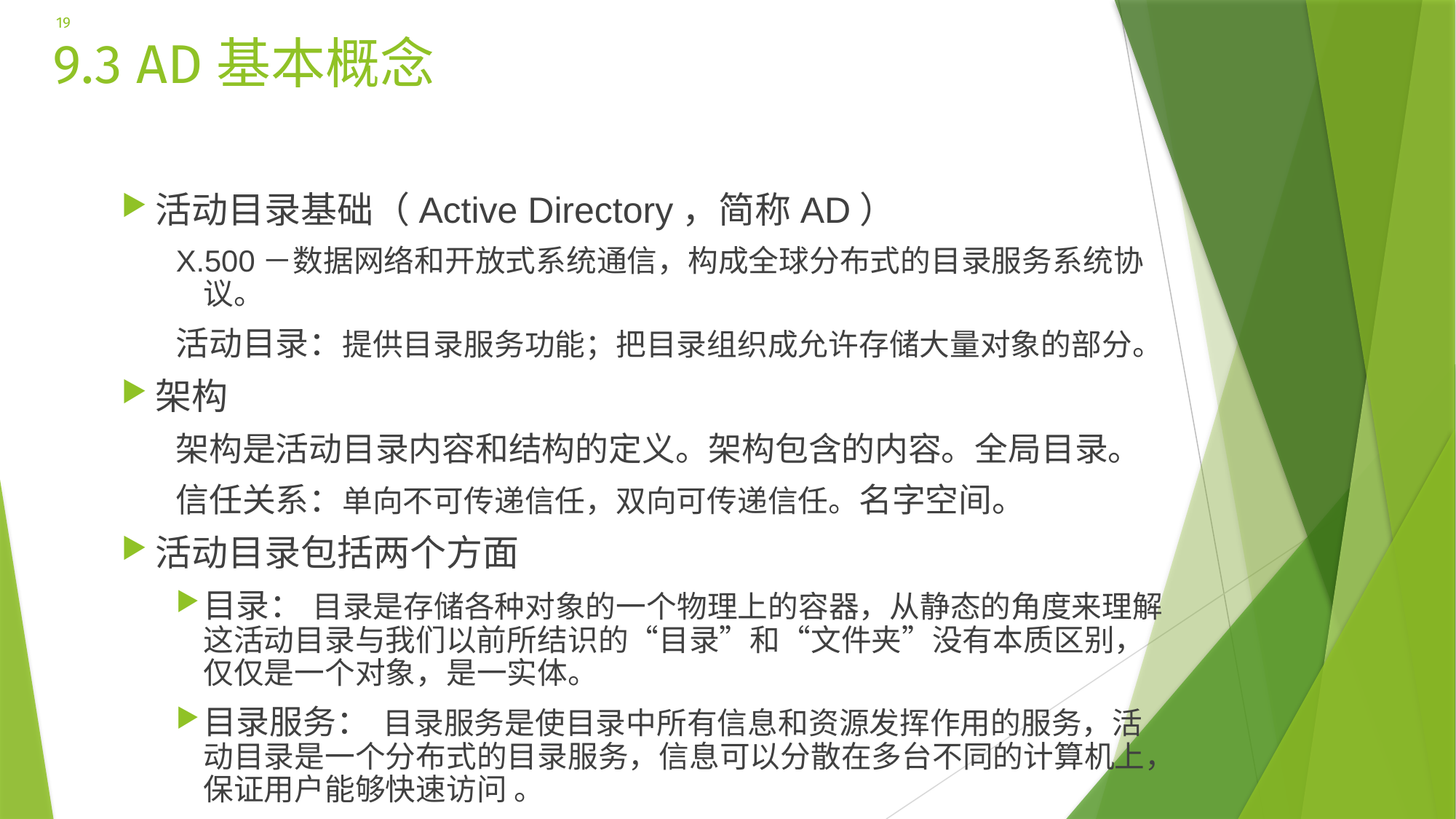

19
# 9.3 AD基本概念
活动目录基础（Active Directory，简称AD）
X.500－数据网络和开放式系统通信，构成全球分布式的目录服务系统协议。
活动目录：提供目录服务功能；把目录组织成允许存储大量对象的部分。
架构
架构是活动目录内容和结构的定义。架构包含的内容。全局目录。
信任关系：单向不可传递信任，双向可传递信任。名字空间。
活动目录包括两个方面
目录：	目录是存储各种对象的一个物理上的容器，从静态的角度来理解这活动目录与我们以前所结识的“目录”和“文件夹”没有本质区别，仅仅是一个对象，是一实体。
目录服务：  目录服务是使目录中所有信息和资源发挥作用的服务，活动目录是一个分布式的目录服务，信息可以分散在多台不同的计算机上，保证用户能够快速访问 。